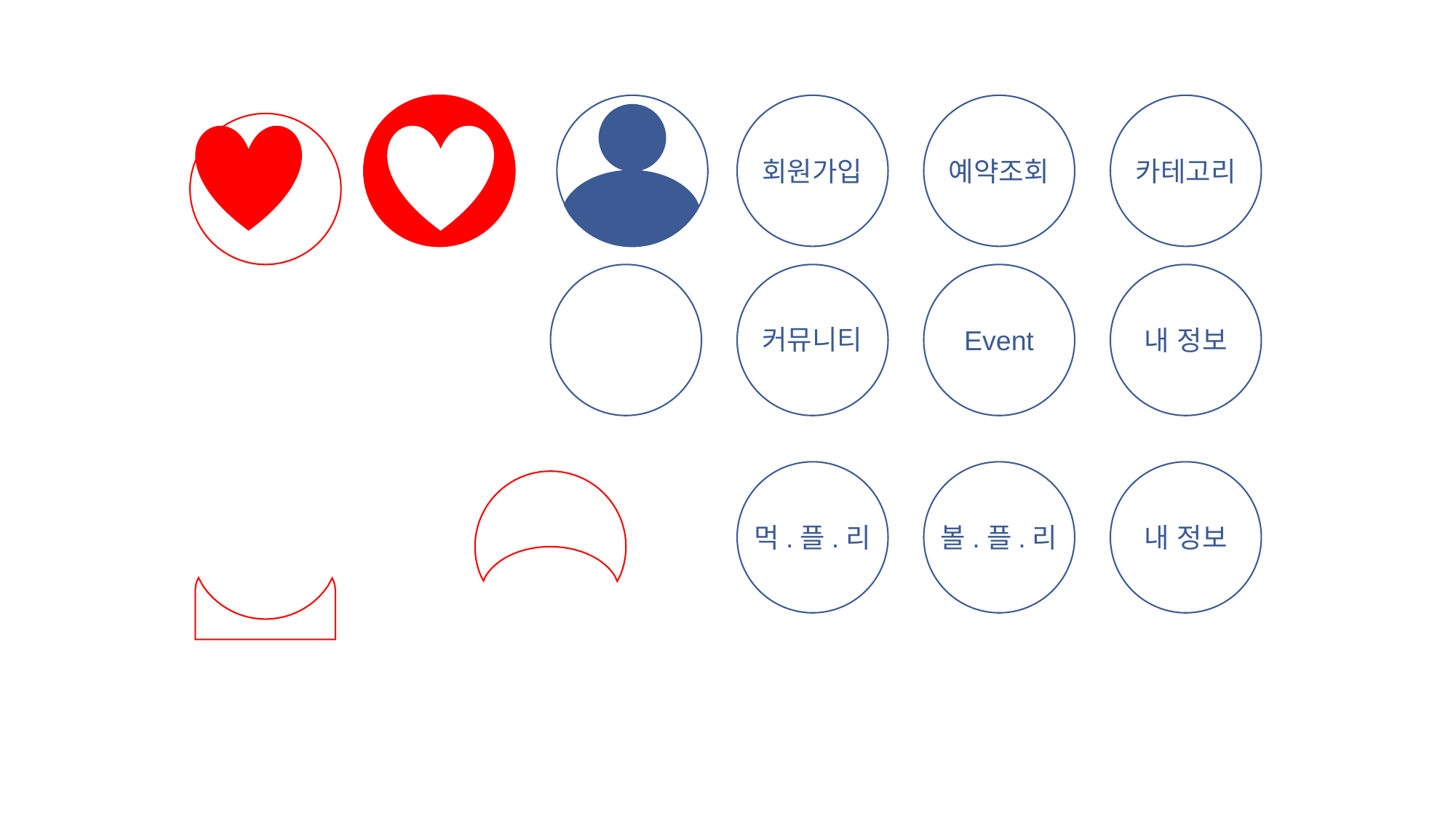

회원가입
예약조회
카테고리

커뮤니티
Event
내 정보

먹.플.리
볼.플.리
내 정보